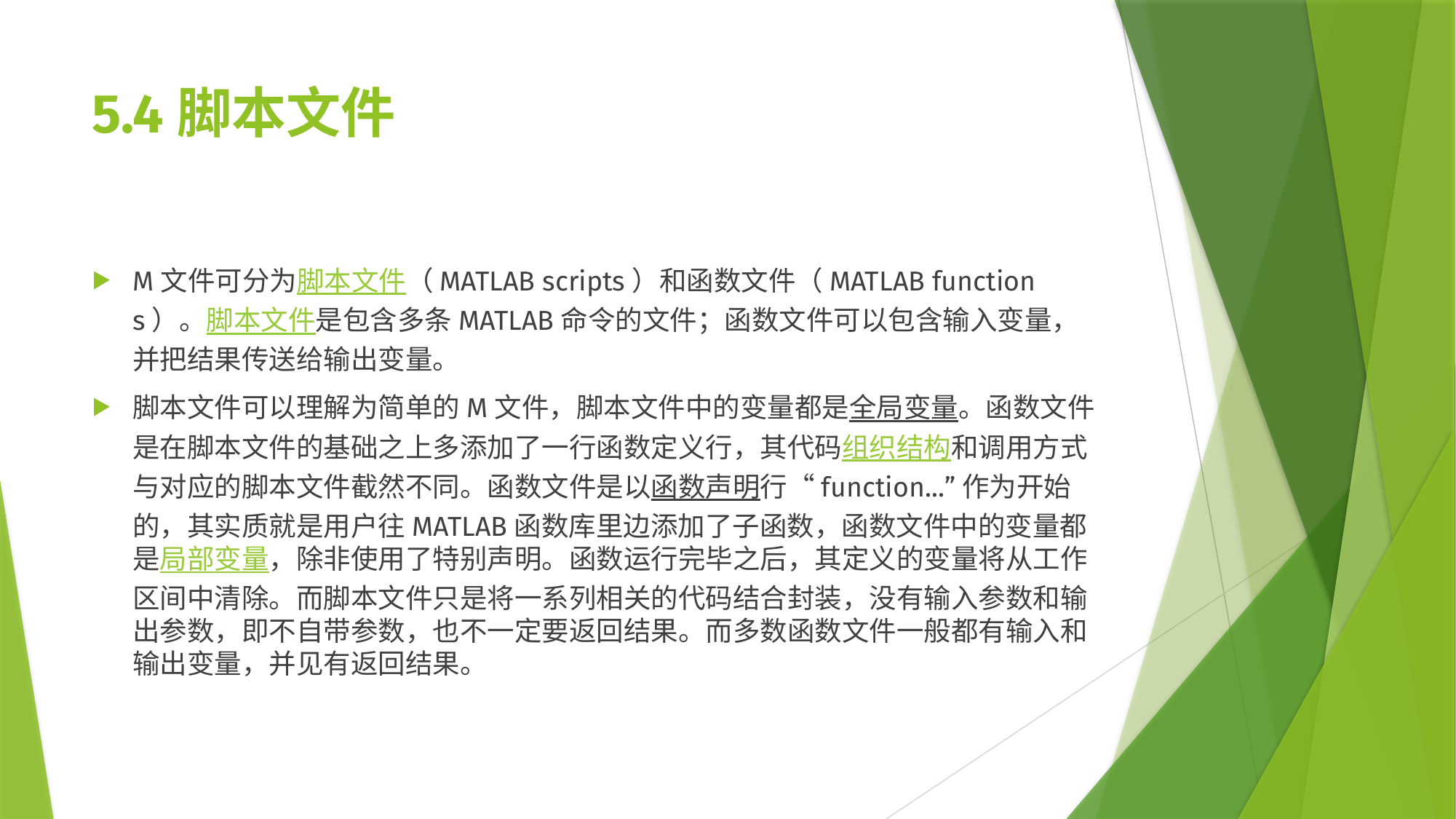

# 5.4脚本文件
M文件可分为脚本文件（MATLAB scripts）和函数文件（MATLAB functions）。脚本文件是包含多条MATLAB命令的文件；函数文件可以包含输入变量，并把结果传送给输出变量。
脚本文件可以理解为简单的M文件，脚本文件中的变量都是全局变量。函数文件是在脚本文件的基础之上多添加了一行函数定义行，其代码组织结构和调用方式与对应的脚本文件截然不同。函数文件是以函数声明行“function...”作为开始的，其实质就是用户往MATLAB函数库里边添加了子函数，函数文件中的变量都是局部变量，除非使用了特别声明。函数运行完毕之后，其定义的变量将从工作区间中清除。而脚本文件只是将一系列相关的代码结合封装，没有输入参数和输出参数，即不自带参数，也不一定要返回结果。而多数函数文件一般都有输入和输出变量，并见有返回结果。